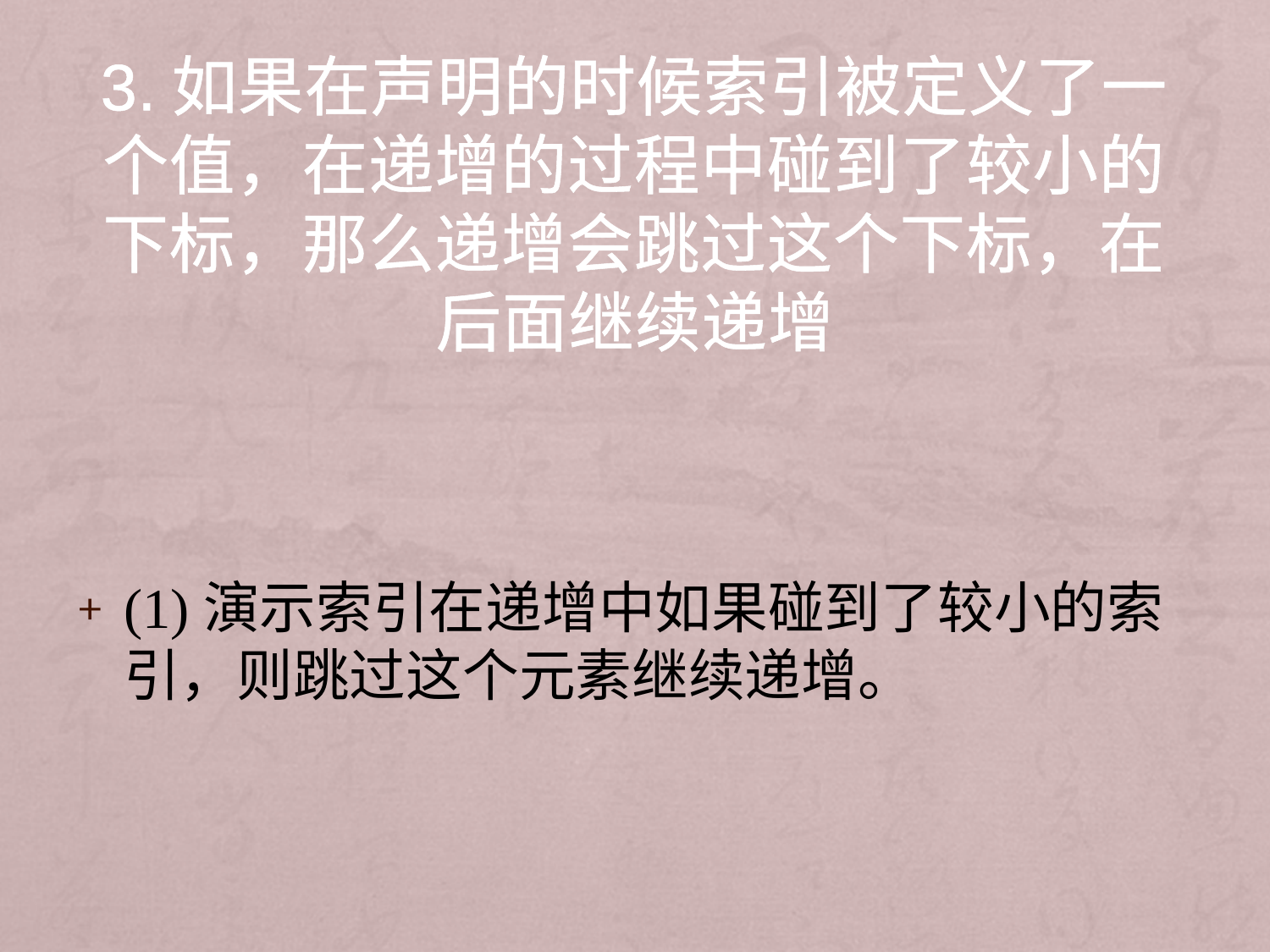

# 3.如果在声明的时候索引被定义了一个值，在递增的过程中碰到了较小的下标，那么递增会跳过这个下标，在后面继续递增
(1)演示索引在递增中如果碰到了较小的索引，则跳过这个元素继续递增。